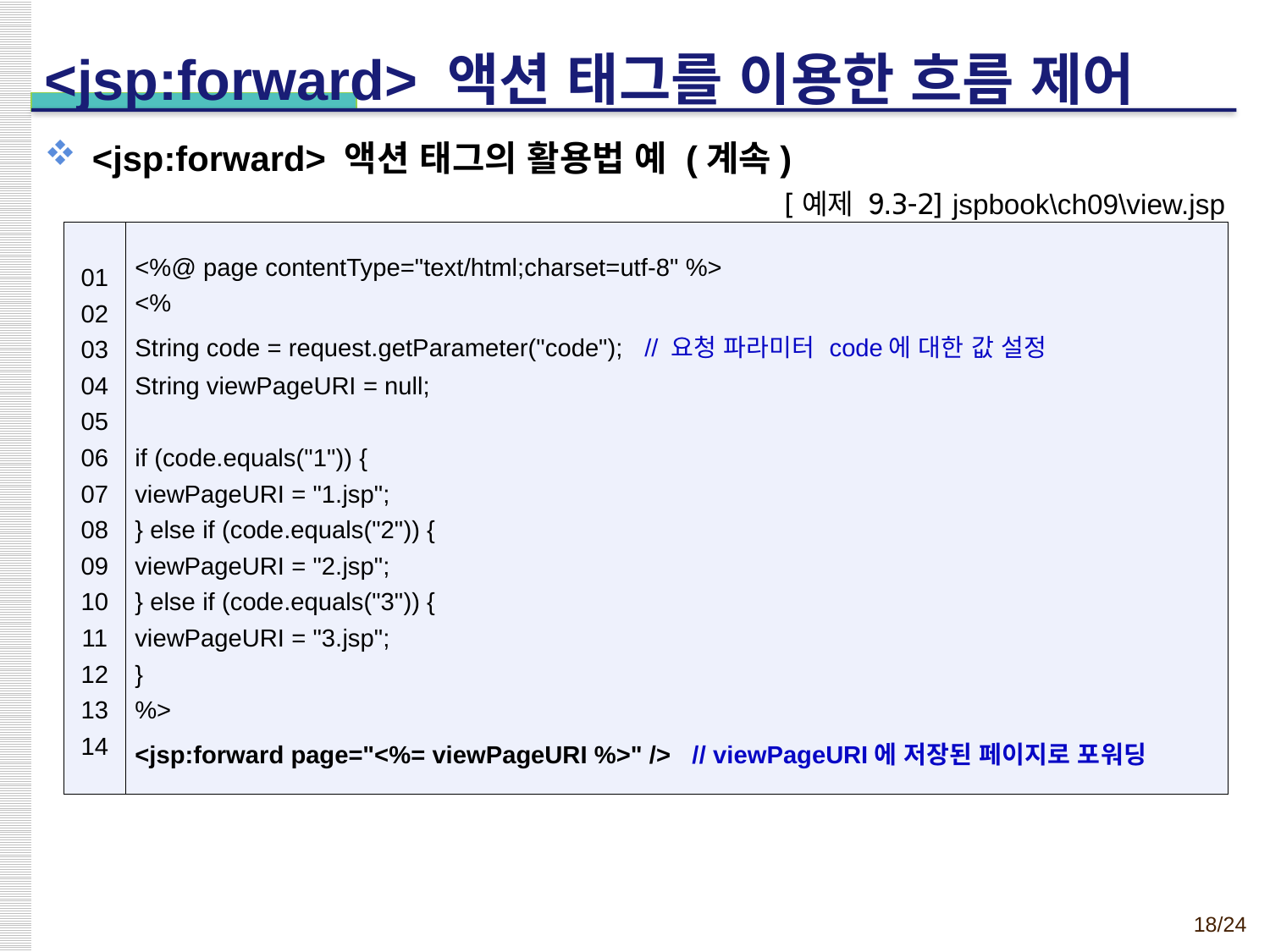

# <jsp:forward> 액션 태그를 이용한 흐름 제어
<jsp:forward> 액션 태그의 활용법 예 (계속)
[예제 9.3-2] jspbook\ch09\view.jsp
| 01 02 03 04 05 06 07 08 09 10 11 12 13 14 | <%@ page contentType="text/html;charset=utf-8" %> <% String code = request.getParameter("code"); // 요청 파라미터 code에 대한 값 설정 String viewPageURI = null; if (code.equals("1")) { viewPageURI = "1.jsp"; } else if (code.equals("2")) { viewPageURI = "2.jsp"; } else if (code.equals("3")) { viewPageURI = "3.jsp"; } %> <jsp:forward page="<%= viewPageURI %>" /> // viewPageURI에 저장된 페이지로 포워딩 |
| --- | --- |